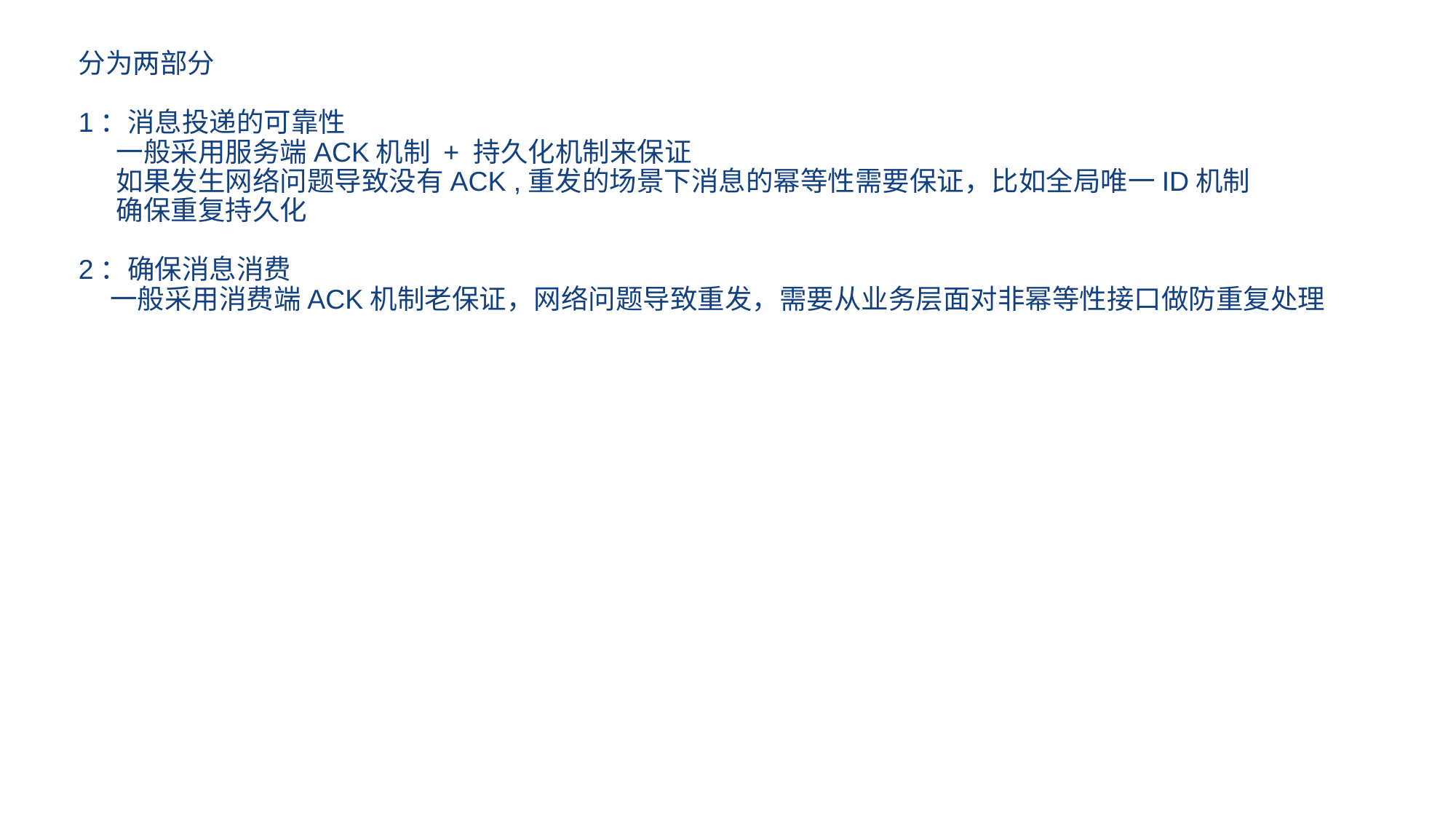

分为两部分

1：消息投递的可靠性
     一般采用服务端ACK机制 + 持久化机制来保证
     如果发生网络问题导致没有ACK ,重发的场景下消息的幂等性需要保证，比如全局唯一ID机制
     确保重复持久化

2：确保消息消费
    一般采用消费端ACK机制老保证，网络问题导致重发，需要从业务层面对非幂等性接口做防重复处理